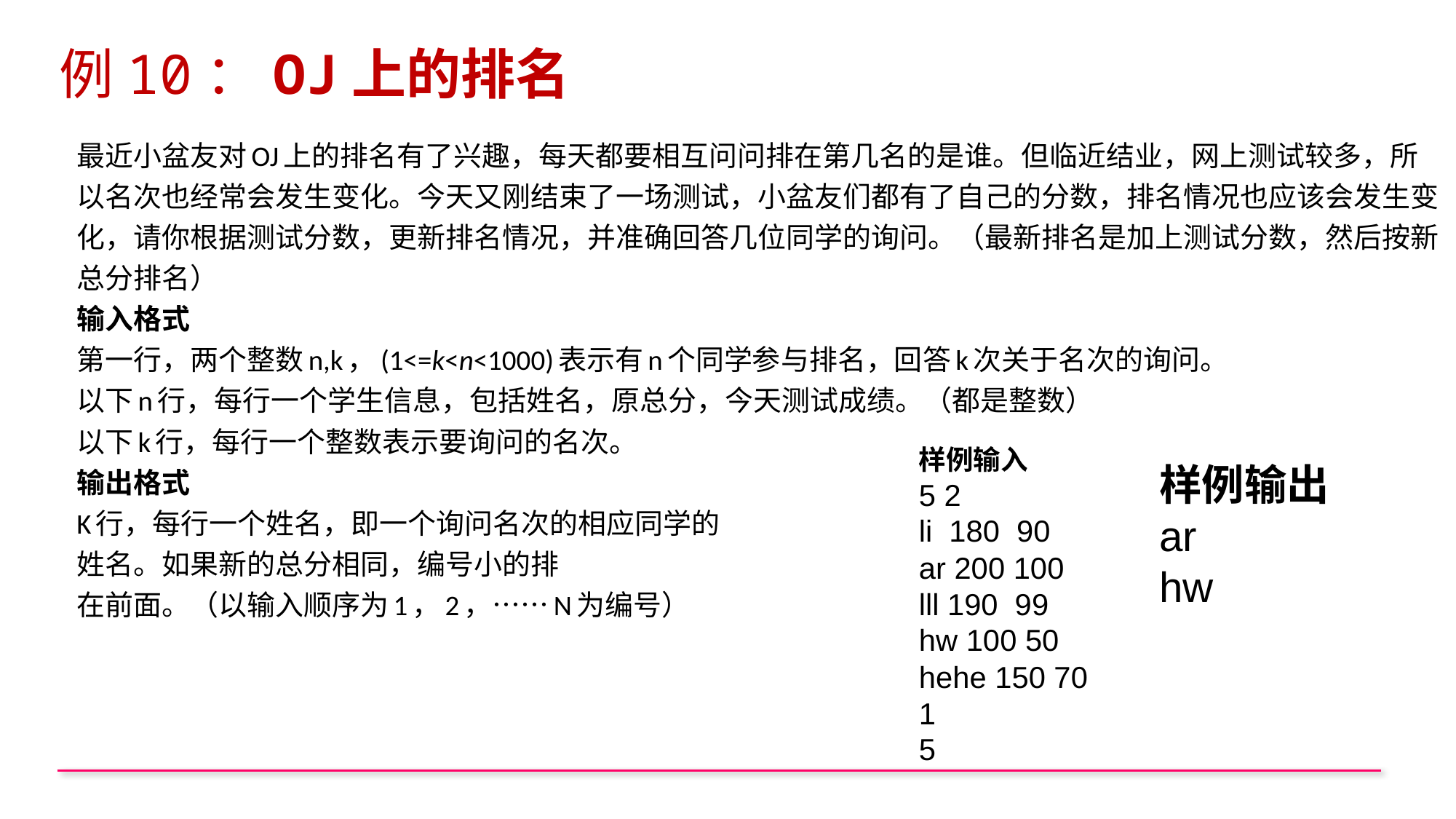

# 例10：OJ上的排名
最近小盆友对OJ上的排名有了兴趣，每天都要相互问问排在第几名的是谁。但临近结业，网上测试较多，所以名次也经常会发生变化。今天又刚结束了一场测试，小盆友们都有了自己的分数，排名情况也应该会发生变化，请你根据测试分数，更新排名情况，并准确回答几位同学的询问。（最新排名是加上测试分数，然后按新总分排名）
输入格式
第一行，两个整数n,k，(1<=k<n<1000)表示有n个同学参与排名，回答k次关于名次的询问。
以下n行，每行一个学生信息，包括姓名，原总分，今天测试成绩。（都是整数）
以下k行，每行一个整数表示要询问的名次。
输出格式
K行，每行一个姓名，即一个询问名次的相应同学的
姓名。如果新的总分相同，编号小的排
在前面。（以输入顺序为1，2，……N为编号）

样例输入
5 2
li  180  90
ar 200 100
lll 190  99
hw 100 50
hehe 150 70
1
5
样例输出
ar
hw